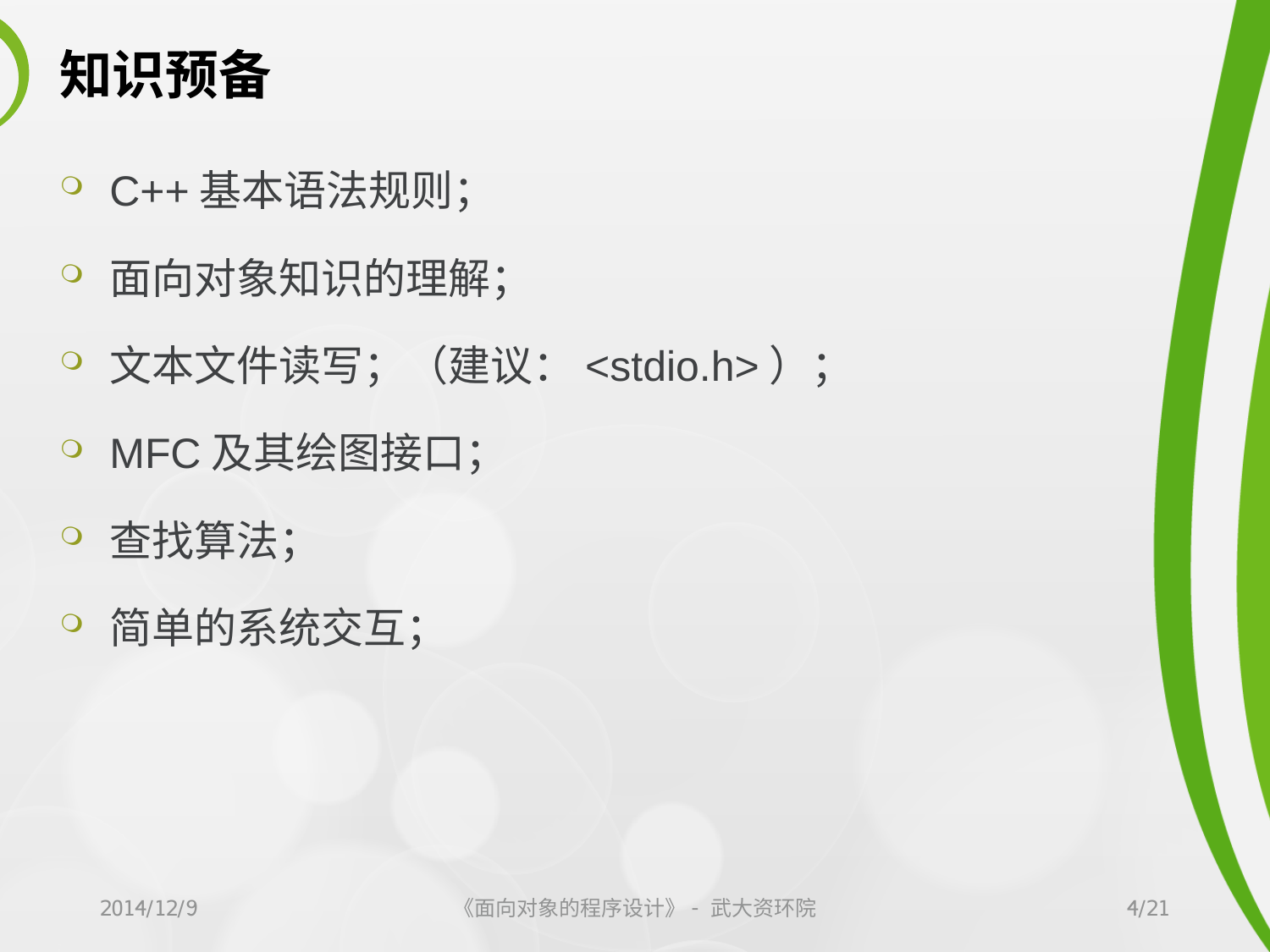

# 知识预备
C++基本语法规则；
面向对象知识的理解；
文本文件读写；（建议：<stdio.h>）；
MFC及其绘图接口；
查找算法；
简单的系统交互；
2014/12/9
《面向对象的程序设计》- 武大资环院
4/21